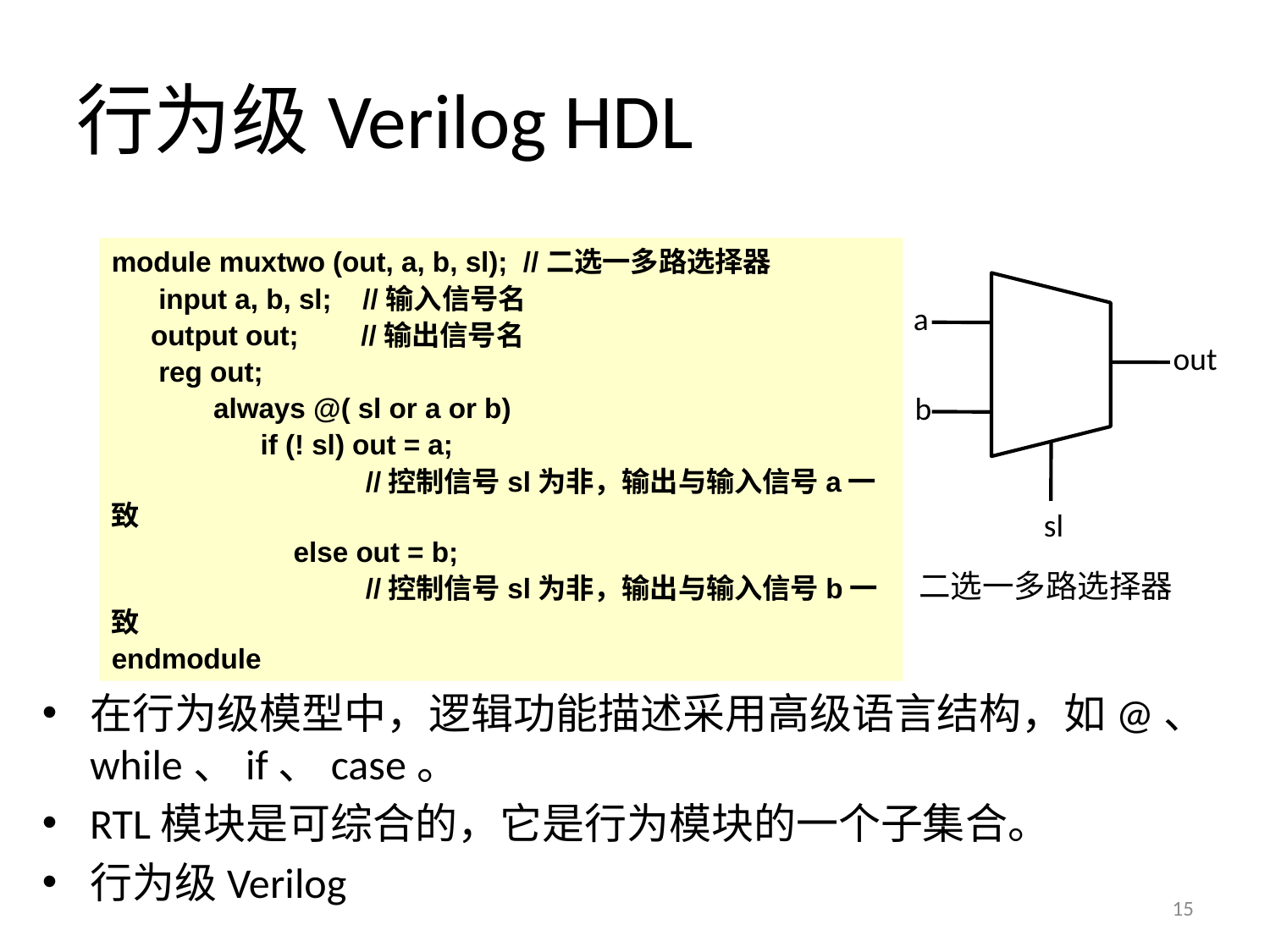

# 行为级Verilog HDL
module muxtwo (out, a, b, sl);  //二选一多路选择器
      input a, b, sl;    //输入信号名
     output out;        //输出信号名
      reg out;
             always @( sl or a or b)
                   if (! sl) out = a;
		//控制信号sl为非，输出与输入信号a一致
  	       else out = b;
		//控制信号sl为非，输出与输入信号b一致
endmodule
a

out
b
sl
二选一多路选择器
在行为级模型中，逻辑功能描述采用高级语言结构，如@、while、if、case。
RTL模块是可综合的，它是行为模块的一个子集合。
行为级Verilog
15